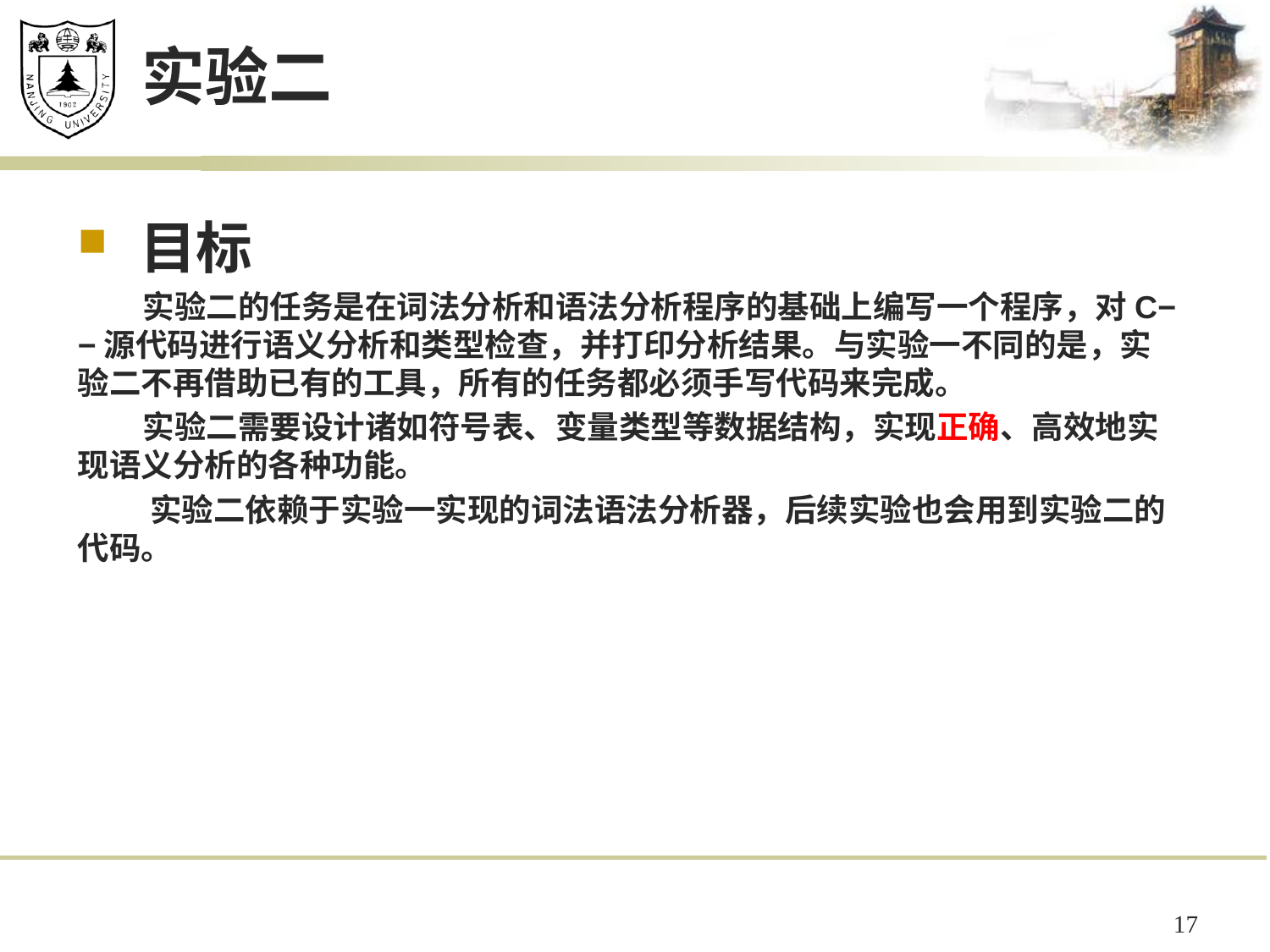

# 实验二
目标
        实验二的任务是在词法分析和语法分析程序的基础上编写一个程序，对C−−源代码进行语义分析和类型检查，并打印分析结果。与实验一不同的是，实验二不再借助已有的工具，所有的任务都必须手写代码来完成。
        实验二需要设计诸如符号表、变量类型等数据结构，实现正确、高效地实现语义分析的各种功能。
         实验二依赖于实验一实现的词法语法分析器，后续实验也会用到实验二的代码。